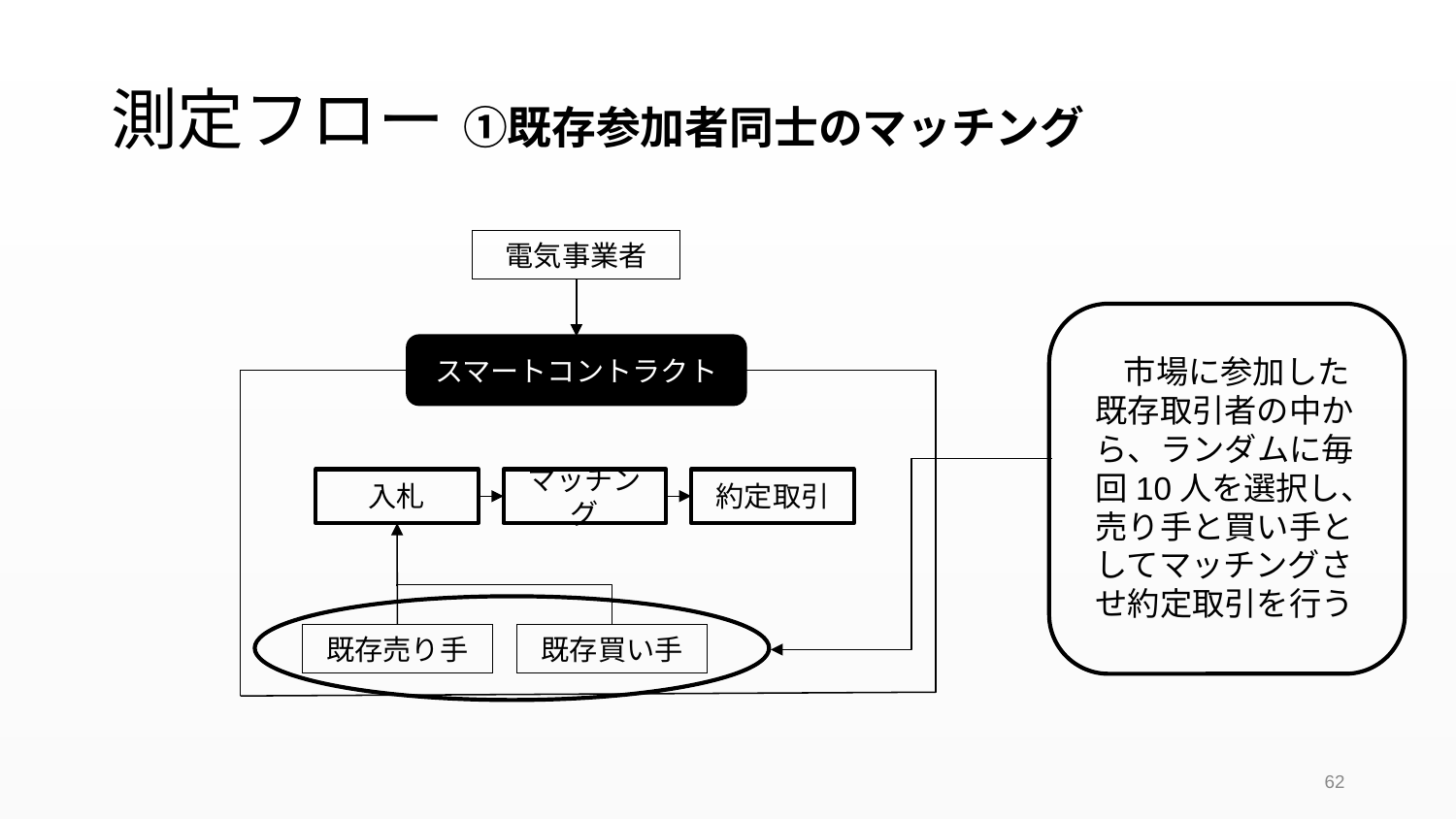

# 測定フロー ①既存参加者同士のマッチング
電気事業者

スマートコントラクト
　市場に参加した既存取引者の中から、ランダムに毎回10人を選択し、売り手と買い手としてマッチングさせ約定取引を行う
入札
マッチング
約定取引

既存売り手
既存買い手
62